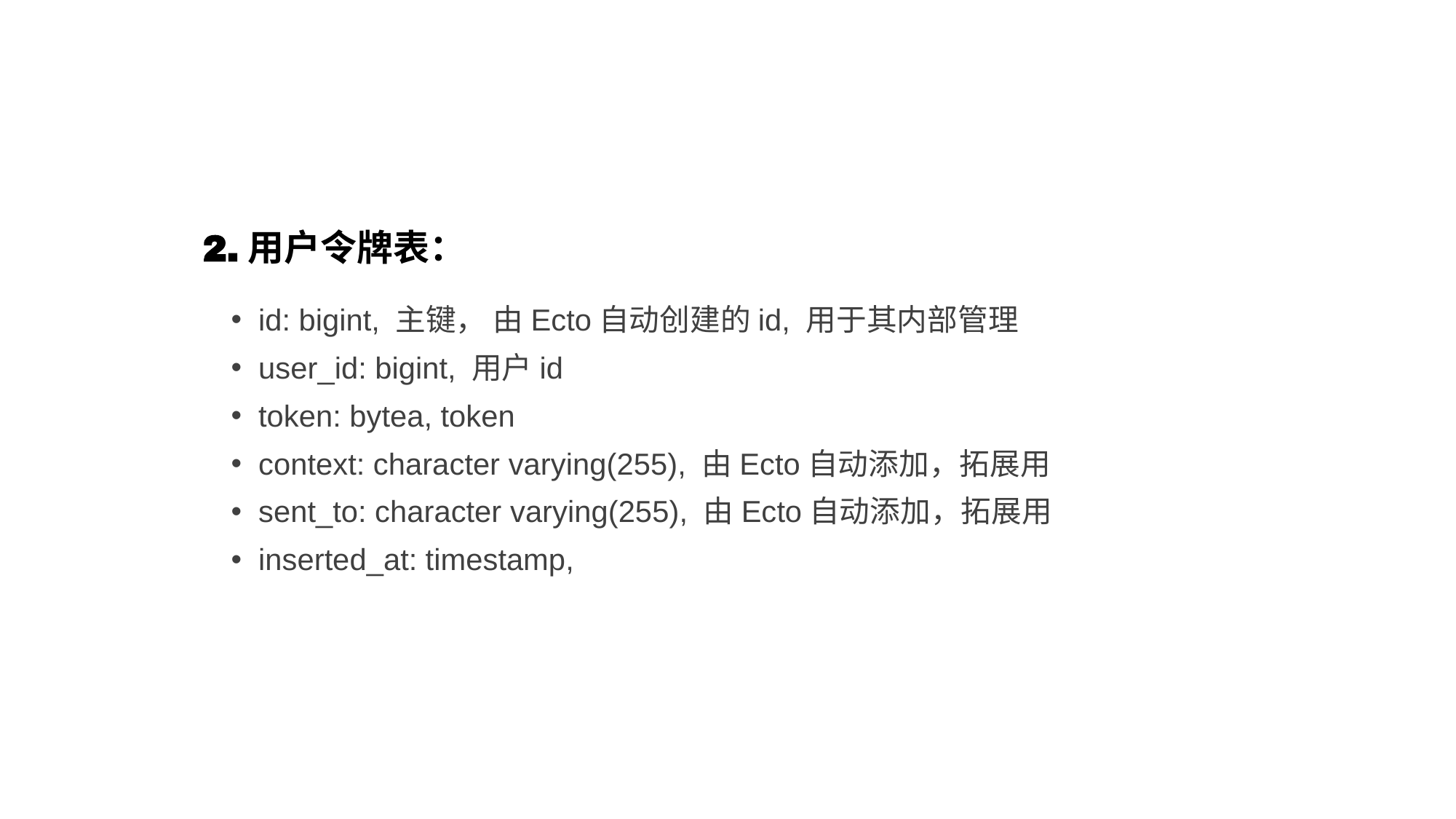

# 2.用户令牌表：
id: bigint, 主键， 由Ecto自动创建的id, 用于其内部管理
user_id: bigint, 用户id
token: bytea, token
context: character varying(255), 由Ecto自动添加，拓展用
sent_to: character varying(255), 由Ecto自动添加，拓展用
inserted_at: timestamp,